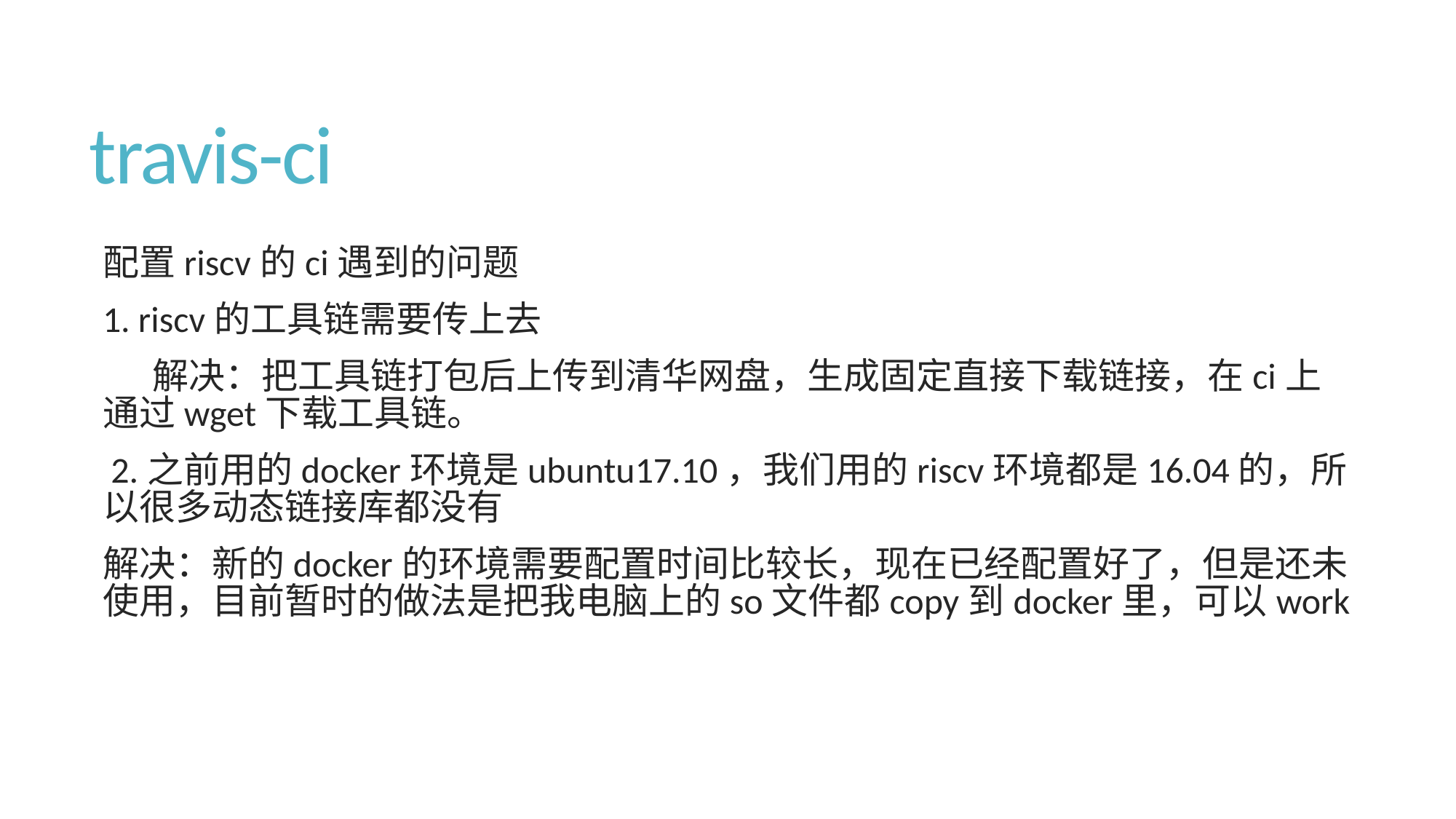

# travis-ci
配置riscv的ci遇到的问题
1. riscv的工具链需要传上去
     解决：把工具链打包后上传到清华网盘，生成固定直接下载链接，在ci上通过wget下载工具链。
 2.之前用的docker环境是ubuntu17.10，我们用的riscv环境都是16.04的，所以很多动态链接库都没有
解决：新的docker的环境需要配置时间比较长，现在已经配置好了，但是还未使用，目前暂时的做法是把我电脑上的so文件都copy到docker里，可以work